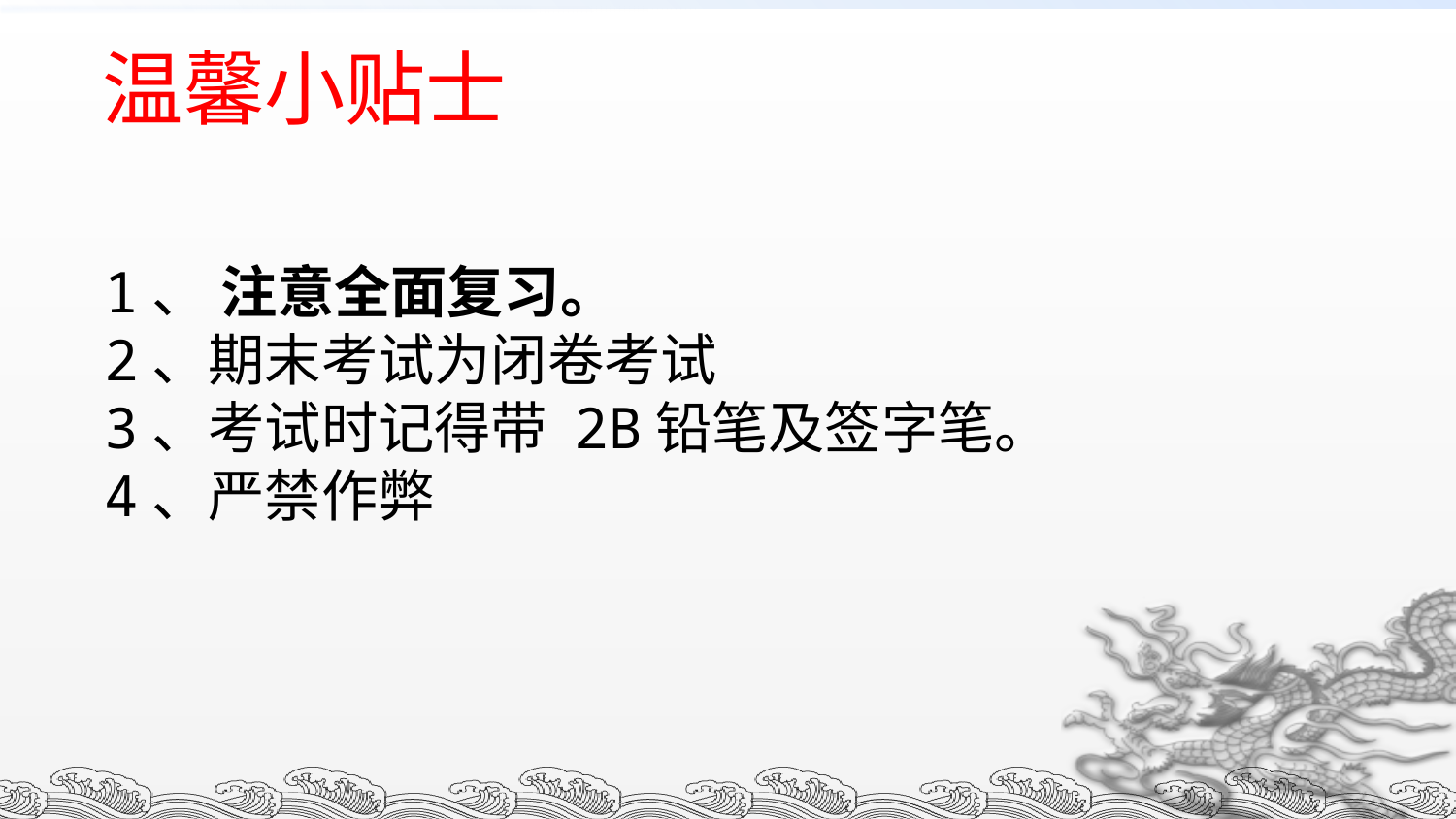

温馨小贴士
1、 注意全面复习。
2、期末考试为闭卷考试
3、考试时记得带 2B铅笔及签字笔。
4、严禁作弊